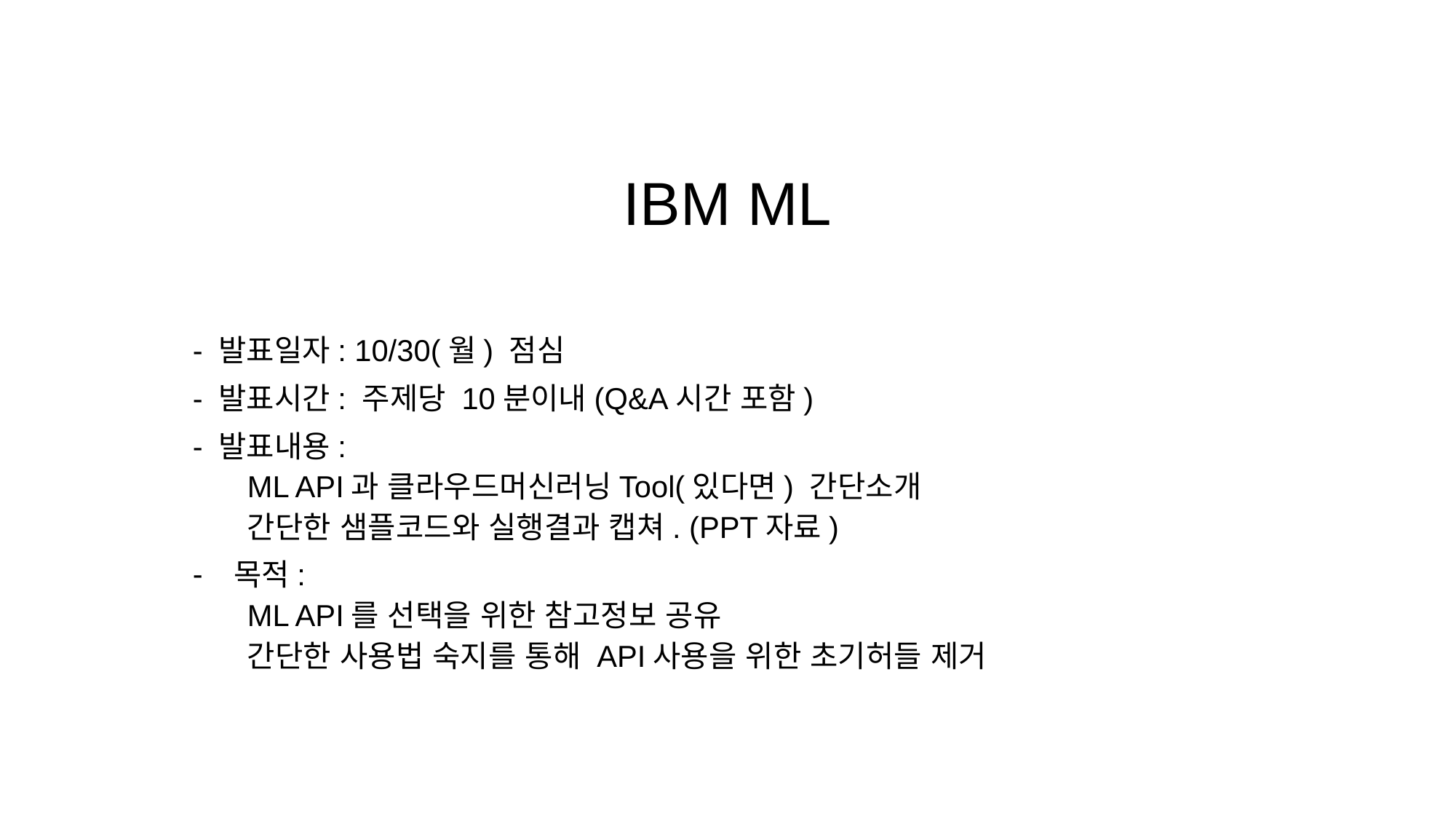

# IBM ML
- 발표일자: 10/30(월) 점심
- 발표시간: 주제당 10분이내(Q&A시간 포함)
- 발표내용:
ML API과 클라우드머신러닝Tool(있다면) 간단소개
간단한 샘플코드와 실행결과 캡쳐. (PPT자료)
목적:
ML API를 선택을 위한 참고정보 공유
간단한 사용법 숙지를 통해 API사용을 위한 초기허들 제거